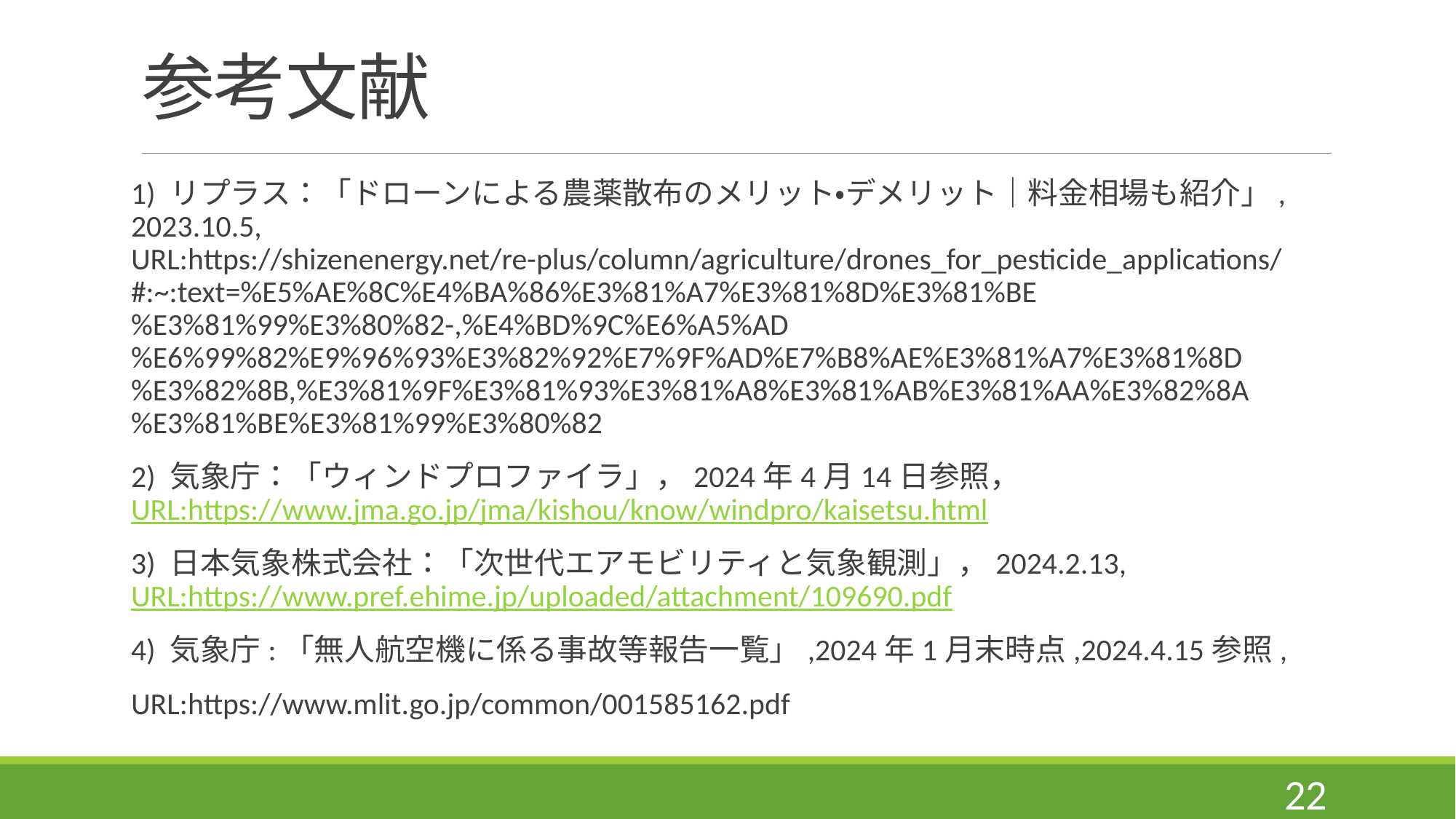

# 参考文献
1) リプラス：「ドローンによる農薬散布のメリット・デメリット｜料金相場も紹介」, 2023.10.5, URL:https://shizenenergy.net/re-plus/column/agriculture/drones_for_pesticide_applications/#:~:text=%E5%AE%8C%E4%BA%86%E3%81%A7%E3%81%8D%E3%81%BE%E3%81%99%E3%80%82-,%E4%BD%9C%E6%A5%AD%E6%99%82%E9%96%93%E3%82%92%E7%9F%AD%E7%B8%AE%E3%81%A7%E3%81%8D%E3%82%8B,%E3%81%9F%E3%81%93%E3%81%A8%E3%81%AB%E3%81%AA%E3%82%8A%E3%81%BE%E3%81%99%E3%80%82
2) 気象庁：「ウィンドプロファイラ」，2024年4月14日参照，URL:https://www.jma.go.jp/jma/kishou/know/windpro/kaisetsu.html
3) 日本気象株式会社：「次世代エアモビリティと気象観測」，2024.2.13, URL:https://www.pref.ehime.jp/uploaded/attachment/109690.pdf
4) 気象庁:「無人航空機に係る事故等報告一覧」,2024年1月末時点,2024.4.15参照,
URL:https://www.mlit.go.jp/common/001585162.pdf

22